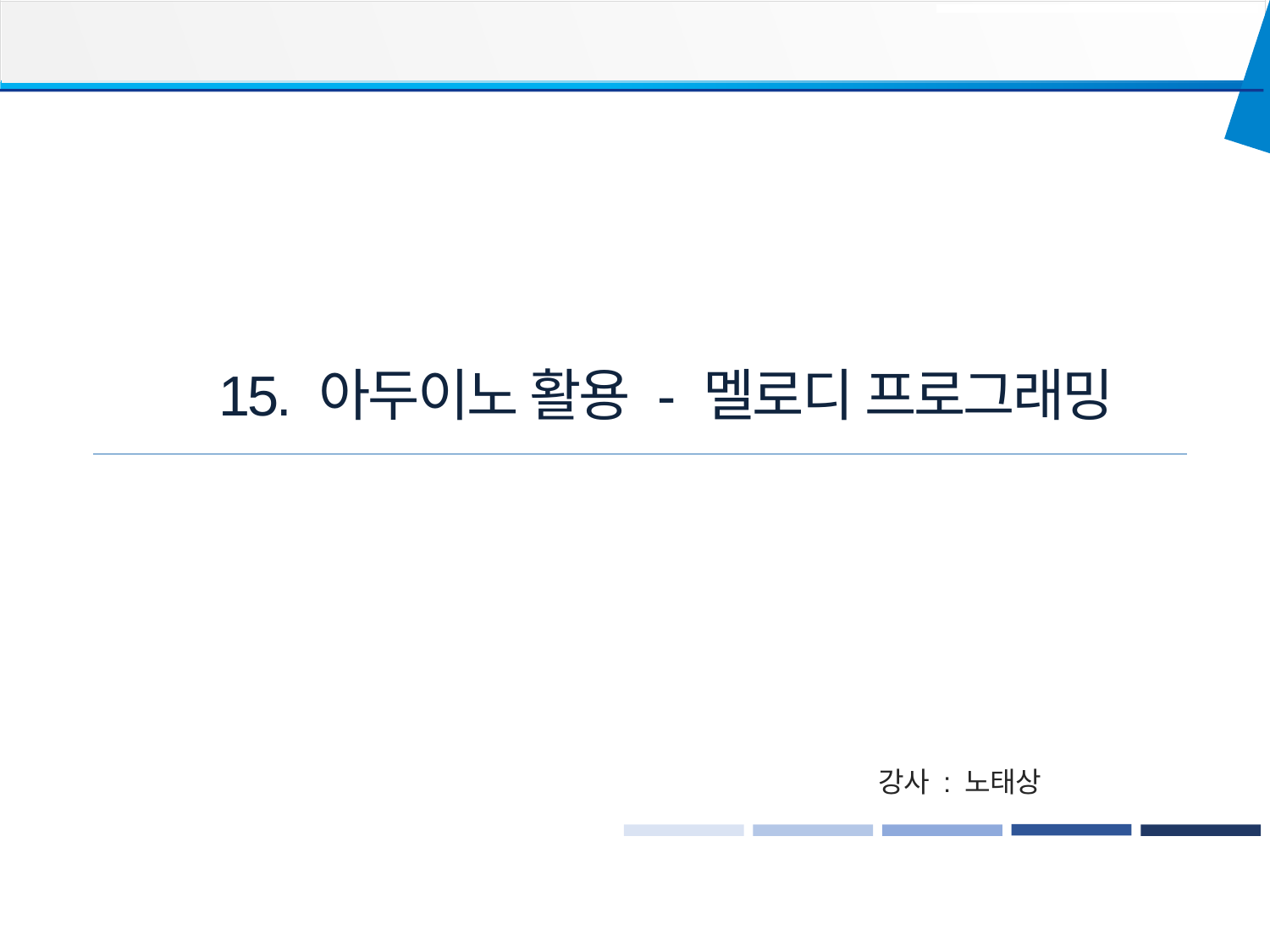

15. 아두이노 활용 - 멜로디 프로그래밍

강사 : 노태상